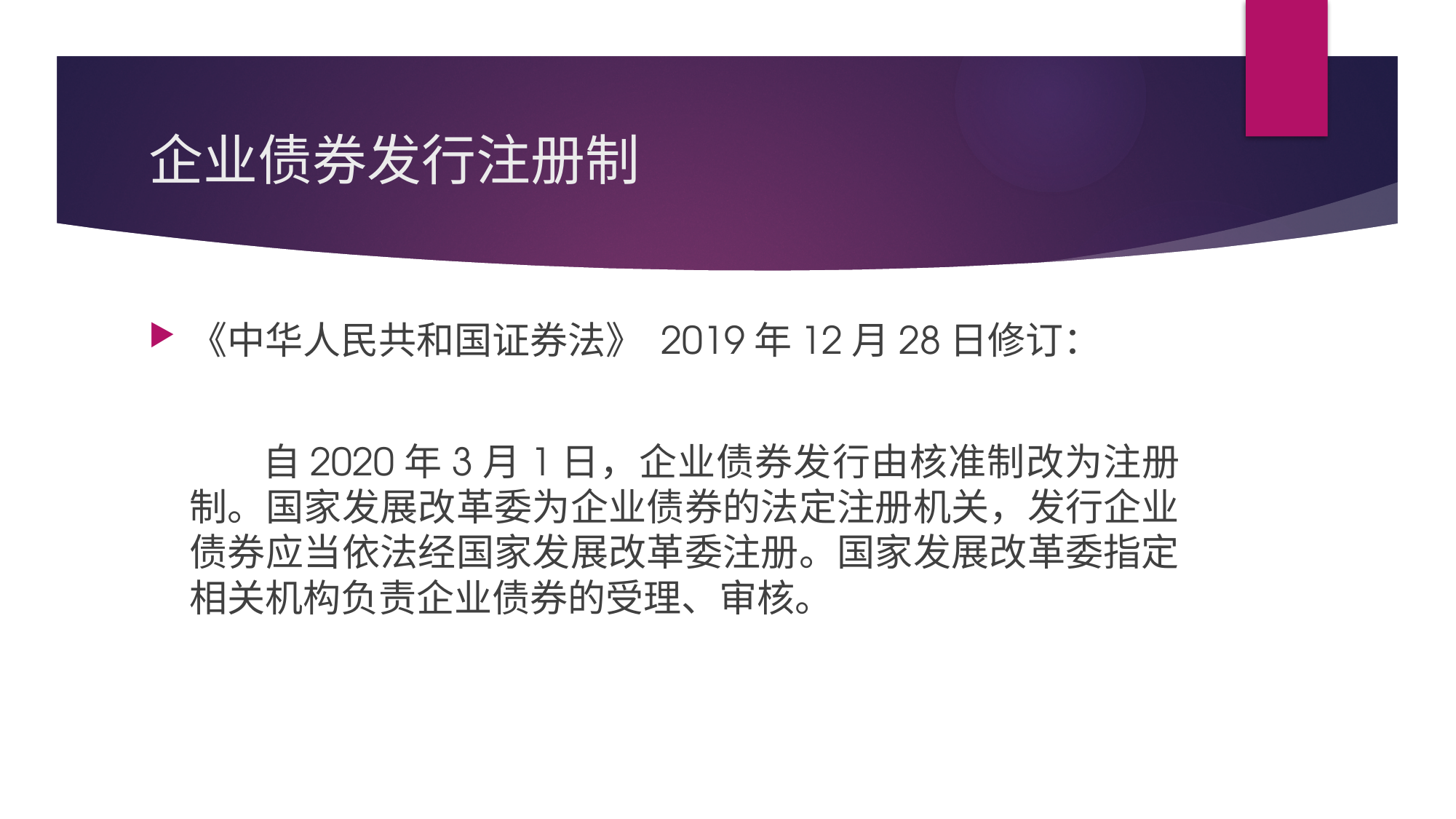

# 企业债券发行注册制
《中华人民共和国证券法》 2019年12月28日修订：

           自2020年3月1日，企业债券发行由核准制改为注册制。国家发展改革委为企业债券的法定注册机关，发行企业债券应当依法经国家发展改革委注册。国家发展改革委指定相关机构负责企业债券的受理、审核。